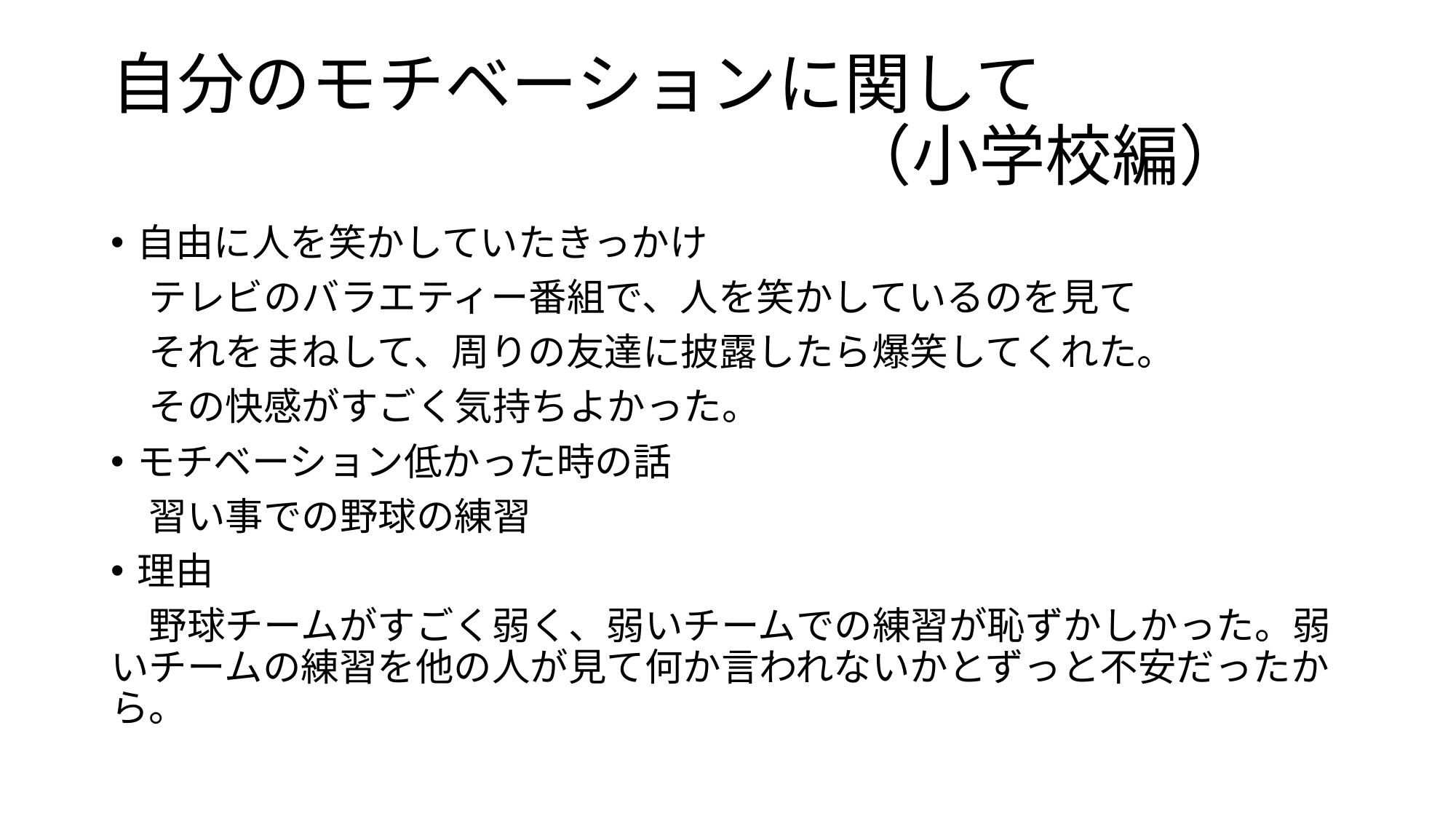

# 自分のモチベーションに関して 　　　　　　　　　　　（小学校編）
自由に人を笑かしていたきっかけ
　テレビのバラエティー番組で、人を笑かしているのを見て
　それをまねして、周りの友達に披露したら爆笑してくれた。
　その快感がすごく気持ちよかった。
モチベーション低かった時の話
　習い事での野球の練習
理由
　野球チームがすごく弱く、弱いチームでの練習が恥ずかしかった。弱いチームの練習を他の人が見て何か言われないかとずっと不安だったから。